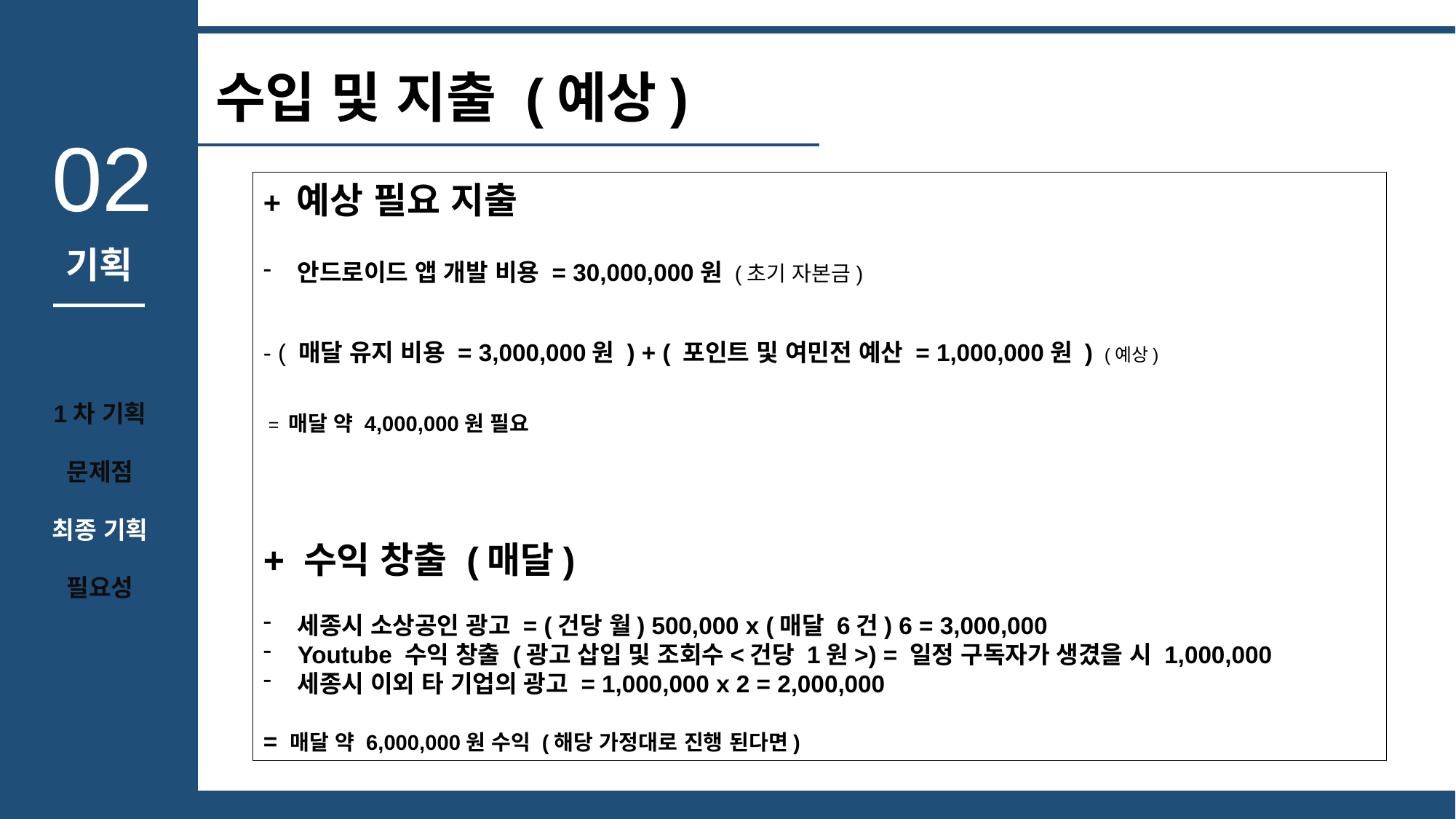

수입 및 지출 (예상)
02
+ 예상 필요 지출

안드로이드 앱 개발 비용 = 30,000,000원 (초기 자본금)

- ( 매달 유지 비용 = 3,000,000원 ) + ( 포인트 및 여민전 예산 = 1,000,000원 )  (예상)

 = 매달 약 4,000,000원 필요

+ 수익 창출 (매달)

세종시 소상공인 광고 = (건당 월) 500,000 x (매달 6건) 6 = 3,000,000
Youtube 수익 창출 (광고 삽입 및 조회수<건당 1원>) = 일정 구독자가 생겼을 시 1,000,000
세종시 이외 타 기업의 광고 = 1,000,000 x 2 = 2,000,000

= 매달 약 6,000,000원 수익 (해당 가정대로 진행 된다면)
기획
1차 기획

문제점

최종 기획

필요성